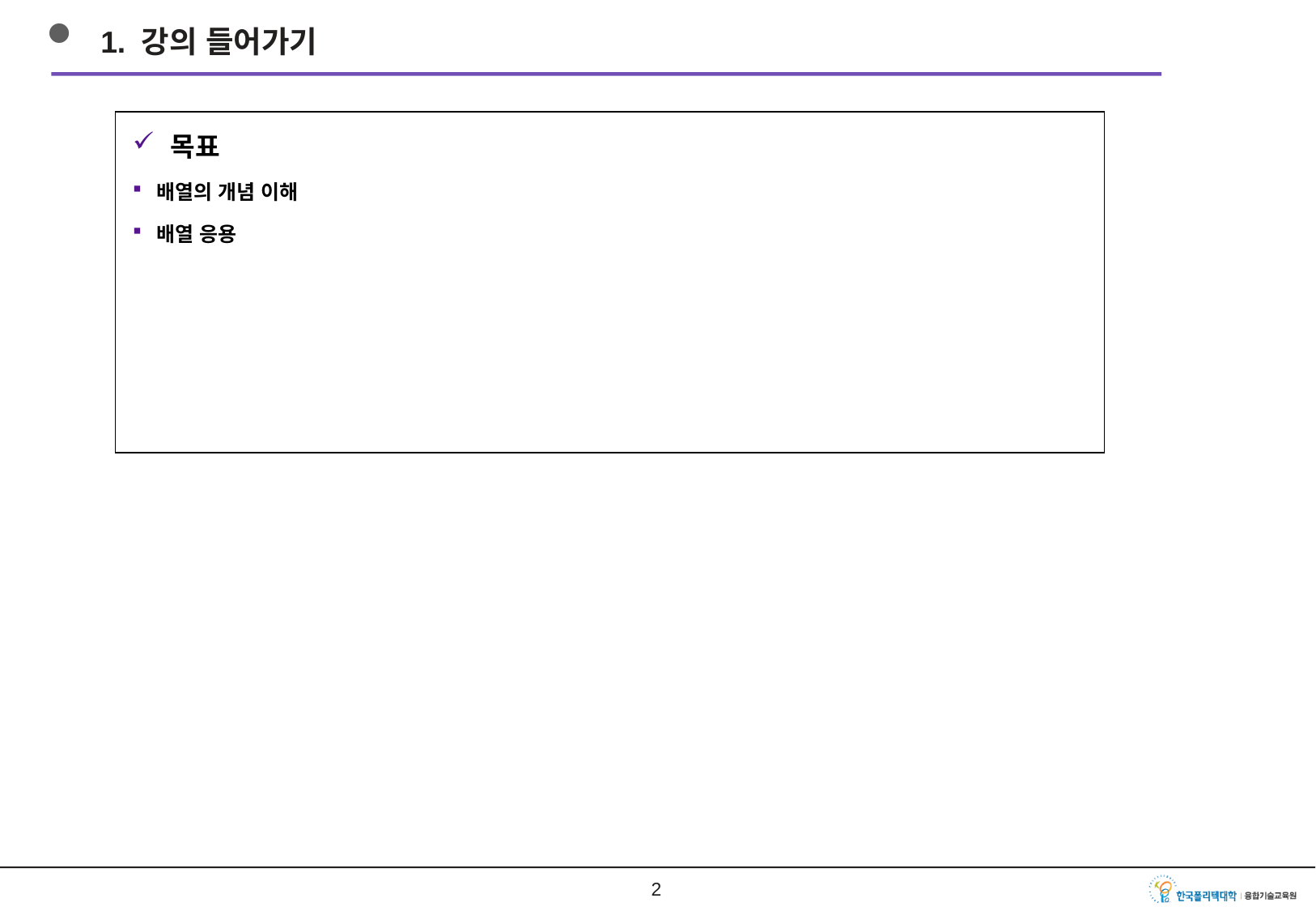

1. 강의 들어가기
목표
배열의 개념 이해
배열 응용
2